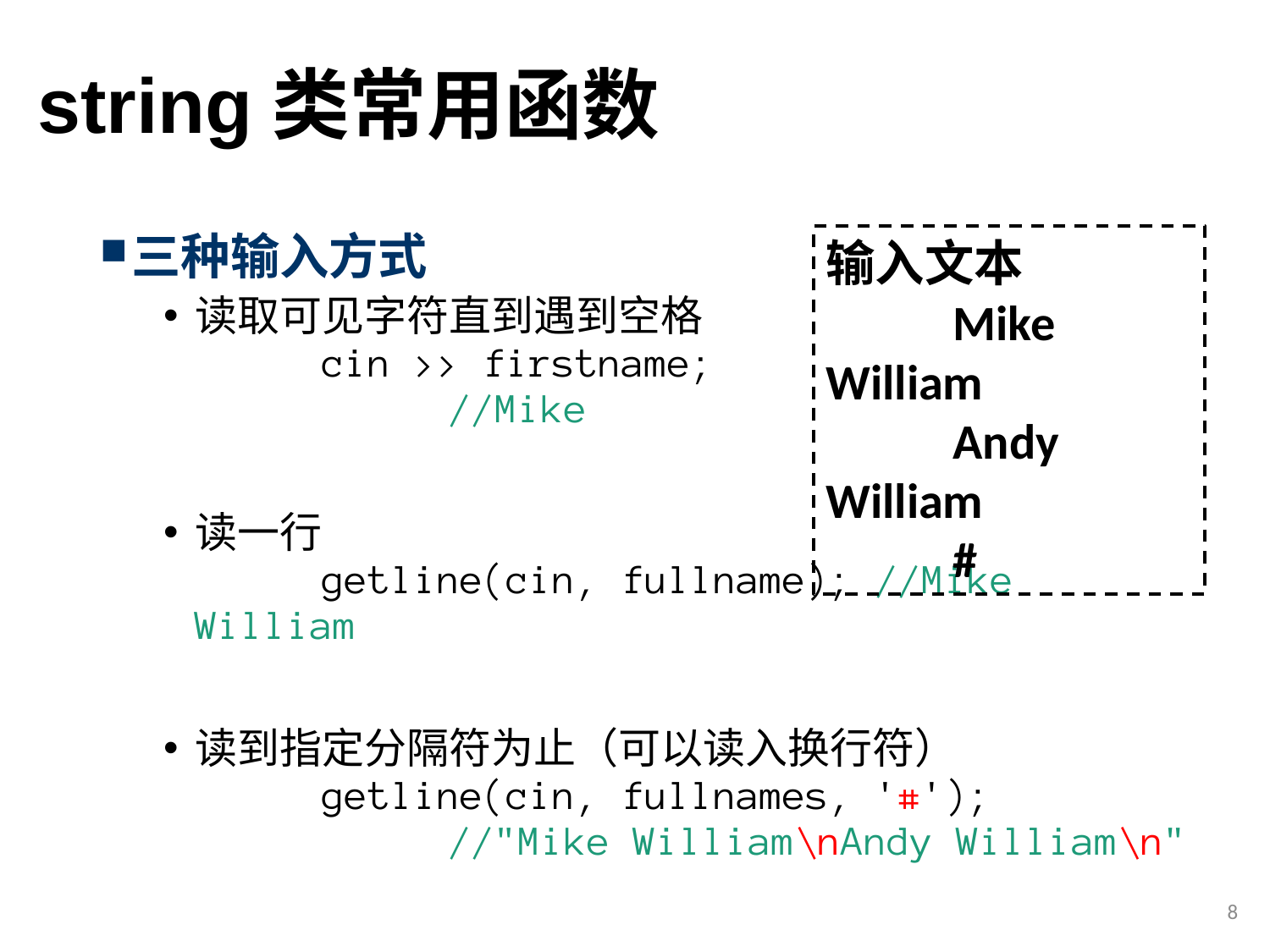

# string类常用函数
输入文本
	Mike William
	Andy William
	#
三种输入方式
读取可见字符直到遇到空格
	cin >> firstname;
		//Mike

读一行
	getline(cin, fullname); //Mike William

读到指定分隔符为止（可以读入换行符）
	getline(cin, fullnames, '#');
		//"Mike William\nAndy William\n"

8